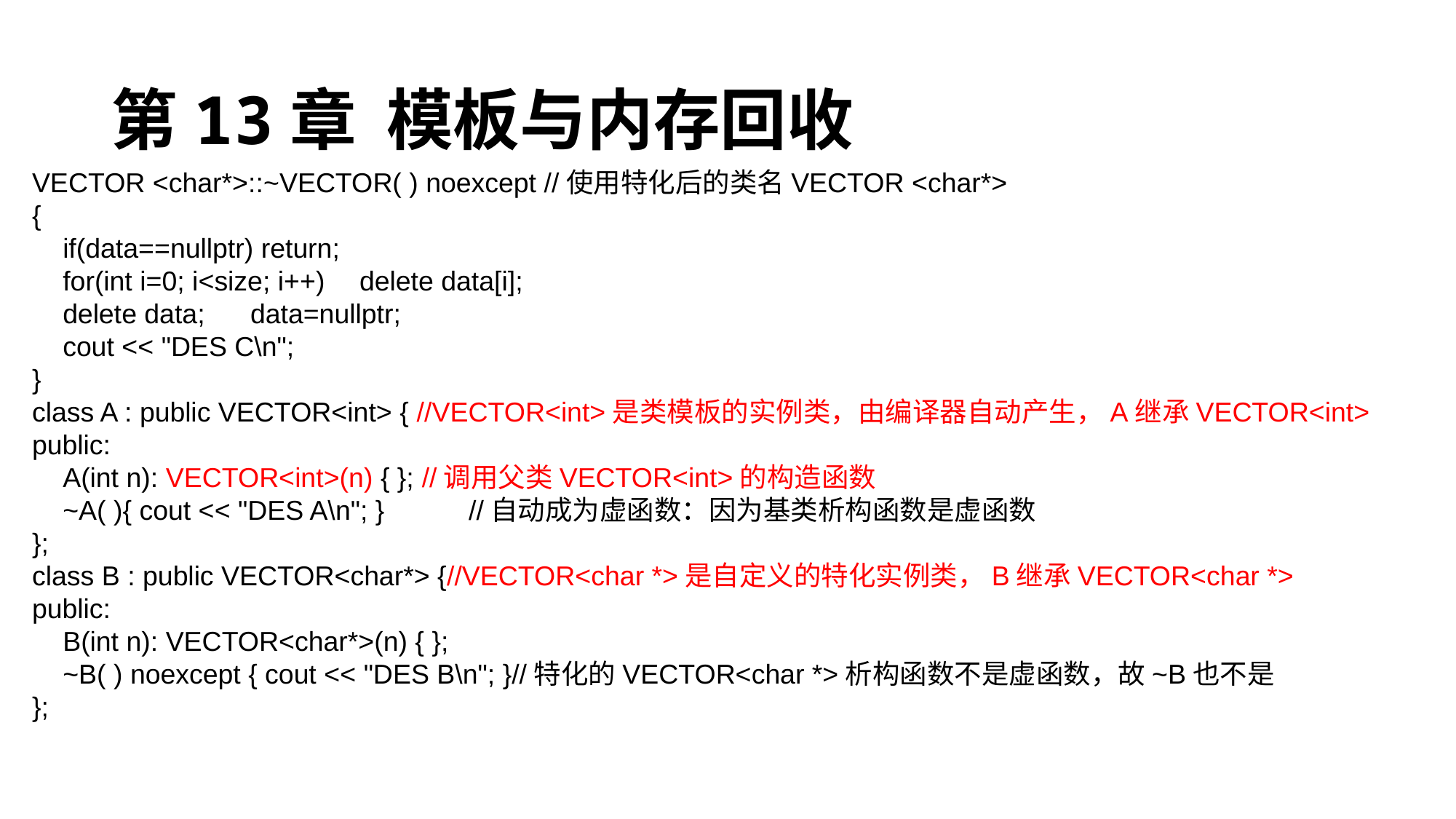

# 第13章  模板与内存回收
VECTOR <char*>::~VECTOR( ) noexcept //使用特化后的类名VECTOR <char*>
{
    if(data==nullptr) return;
    for(int i=0; i<size; i++)	delete data[i];
    delete data;	data=nullptr;
    cout << "DES C\n";
}
class A : public VECTOR<int> { //VECTOR<int>是类模板的实例类，由编译器自动产生，A继承VECTOR<int>
public:
    A(int n): VECTOR<int>(n) { }; //调用父类VECTOR<int>的构造函数
    ~A( ){ cout << "DES A\n"; }	//自动成为虚函数：因为基类析构函数是虚函数
};
class B : public VECTOR<char*> {//VECTOR<char *>是自定义的特化实例类，B继承VECTOR<char *>
public:
    B(int n): VECTOR<char*>(n) { };
    ~B( ) noexcept { cout << "DES B\n"; }//特化的VECTOR<char *>析构函数不是虚函数，故~B也不是
};